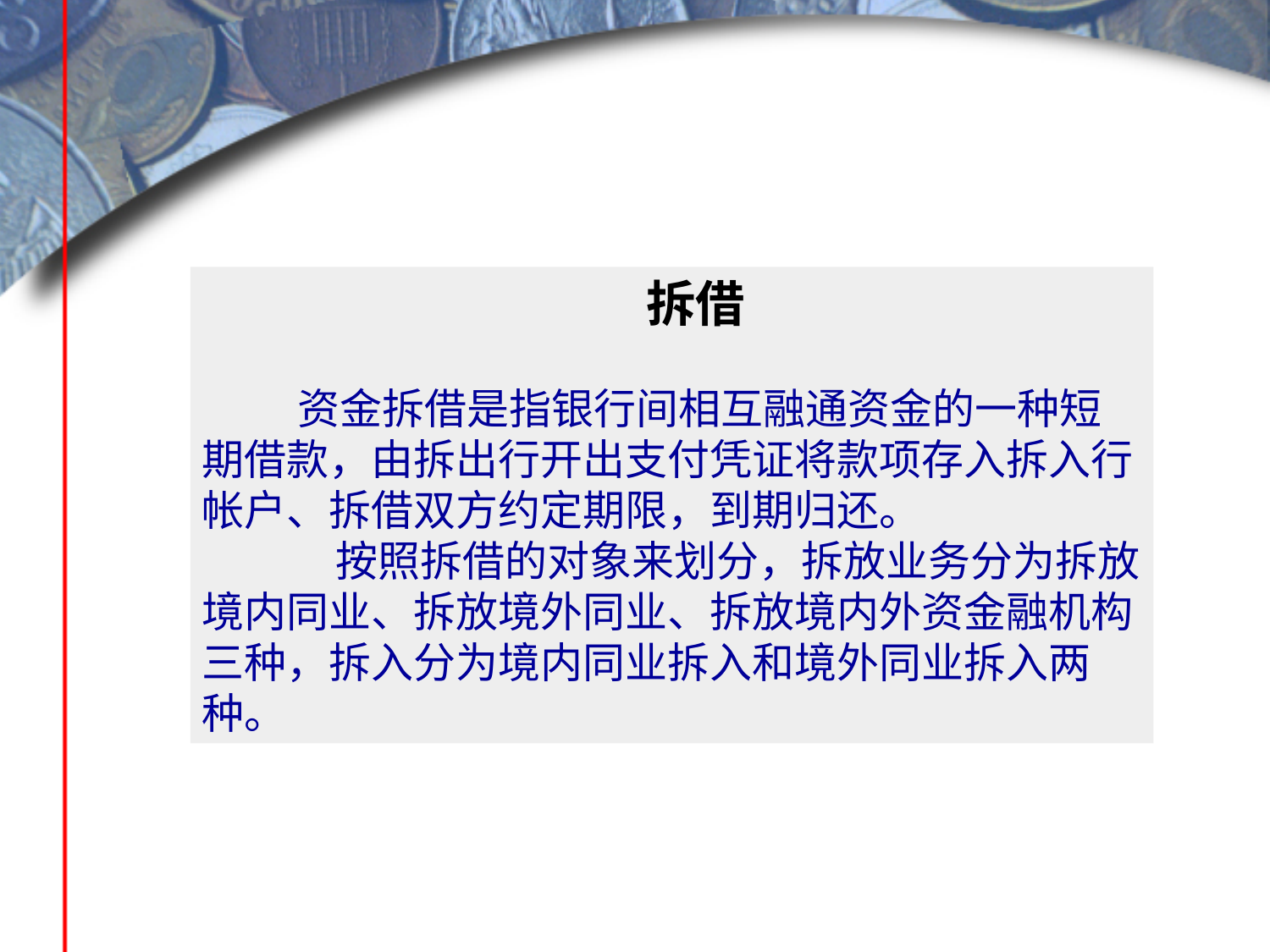

拆借

    资金拆借是指银行间相互融通资金的一种短期借款，由拆出行开出支付凭证将款项存入拆入行帐户、拆借双方约定期限，到期归还。
        按照拆借的对象来划分，拆放业务分为拆放境内同业、拆放境外同业、拆放境内外资金融机构三种，拆入分为境内同业拆入和境外同业拆入两种。